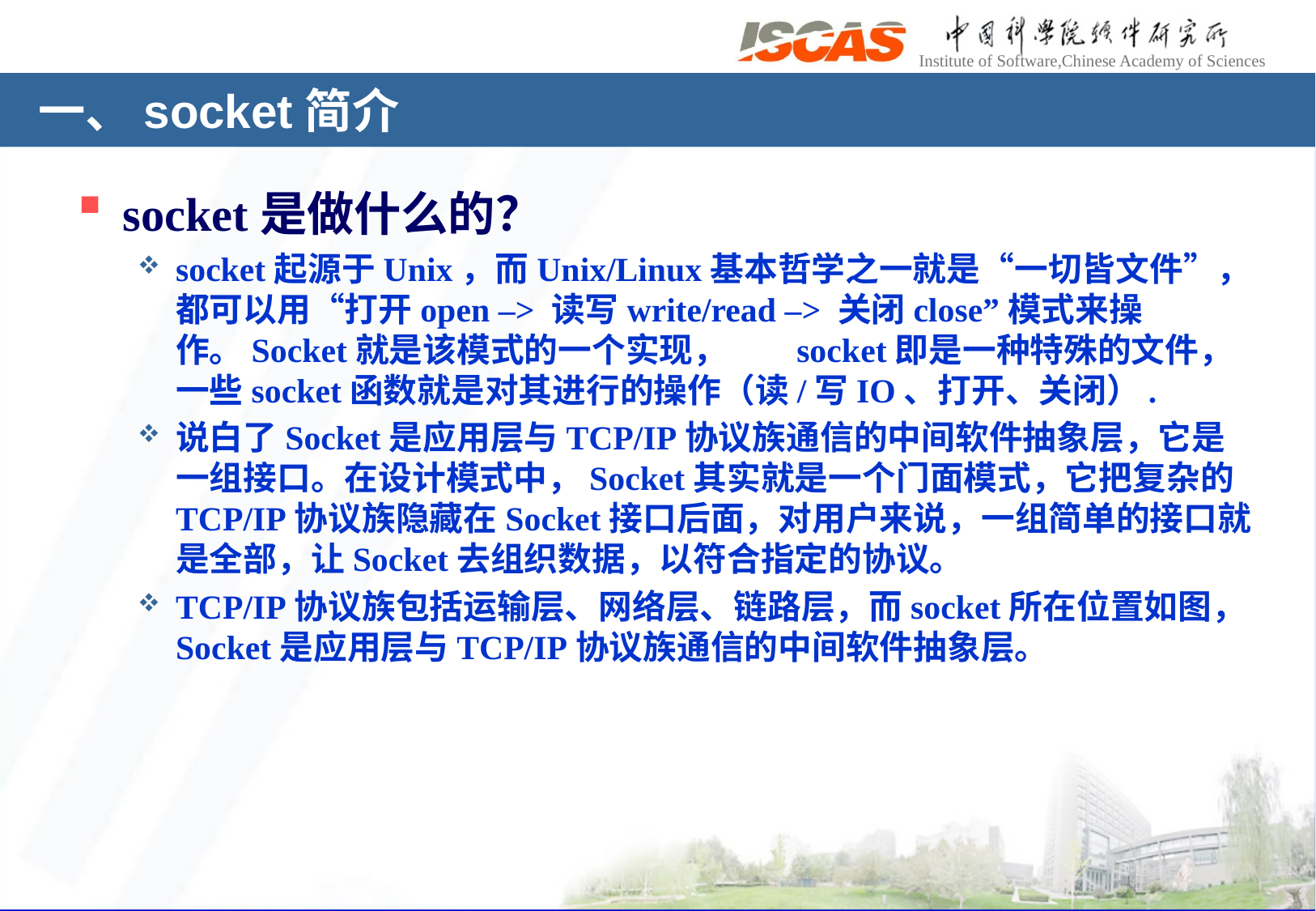

# 一、socket简介
socket是做什么的？
socket起源于Unix，而Unix/Linux基本哲学之一就是“一切皆文件”，都可以用“打开open –> 读写write/read –> 关闭close”模式来操作。Socket就是该模式的一个实现，        socket即是一种特殊的文件，一些socket函数就是对其进行的操作（读/写IO、打开、关闭）.
说白了Socket是应用层与TCP/IP协议族通信的中间软件抽象层，它是一组接口。在设计模式中，Socket其实就是一个门面模式，它把复杂的TCP/IP协议族隐藏在Socket接口后面，对用户来说，一组简单的接口就是全部，让Socket去组织数据，以符合指定的协议。
TCP/IP协议族包括运输层、网络层、链路层，而socket所在位置如图，Socket是应用层与TCP/IP协议族通信的中间软件抽象层。